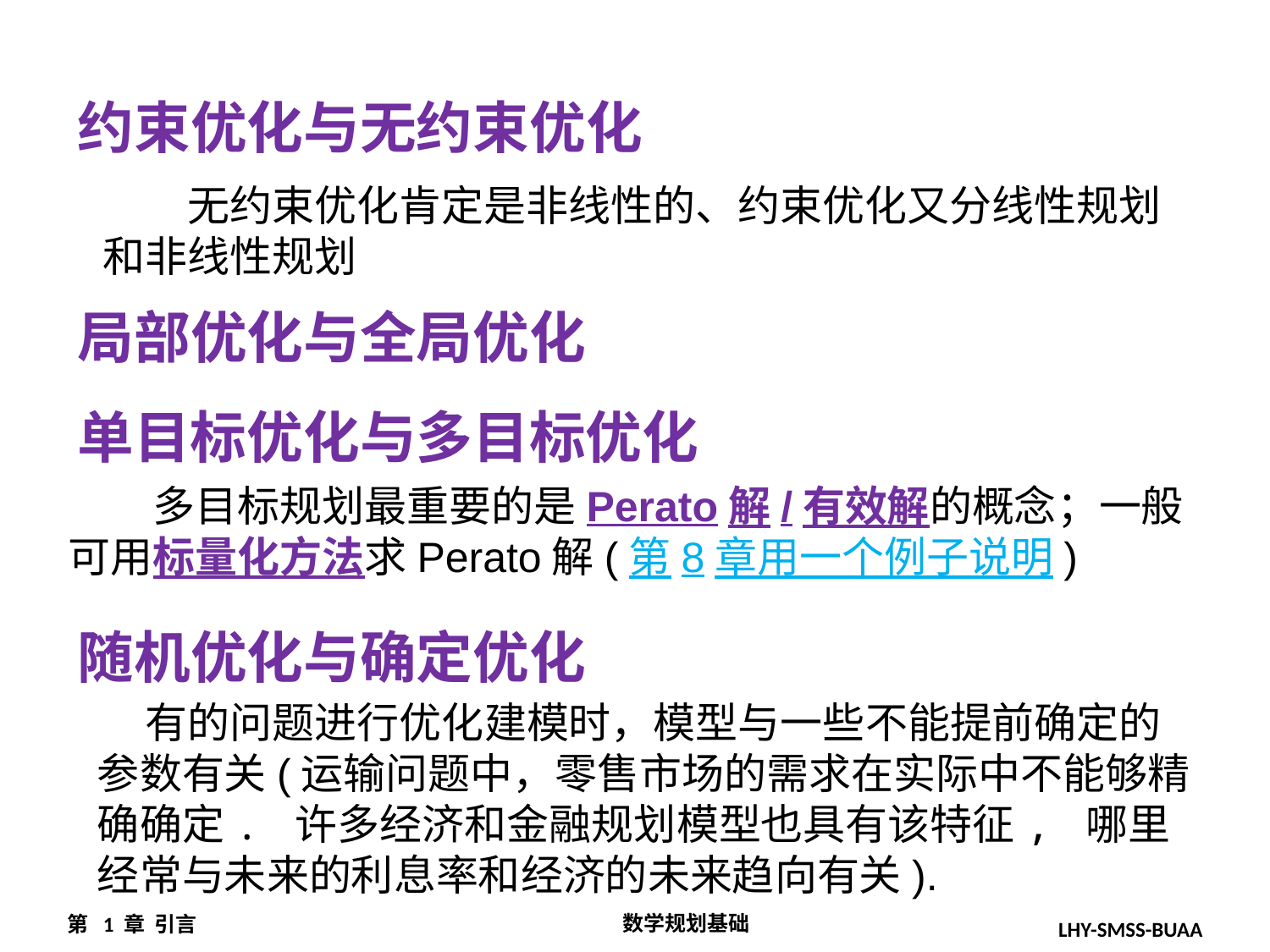

约束优化与无约束优化
　　无约束优化肯定是非线性的、约束优化又分线性规划
和非线性规划
局部优化与全局优化
单目标优化与多目标优化
　　多目标规划最重要的是Perato解/有效解的概念；一般
可用标量化方法求Perato解(第8章用一个例子说明)
随机优化与确定优化
    有的问题进行优化建模时，模型与一些不能提前确定的参数有关(运输问题中，零售市场的需求在实际中不能够精确确定. 许多经济和金融规划模型也具有该特征, 哪里经常与未来的利息率和经济的未来趋向有关).